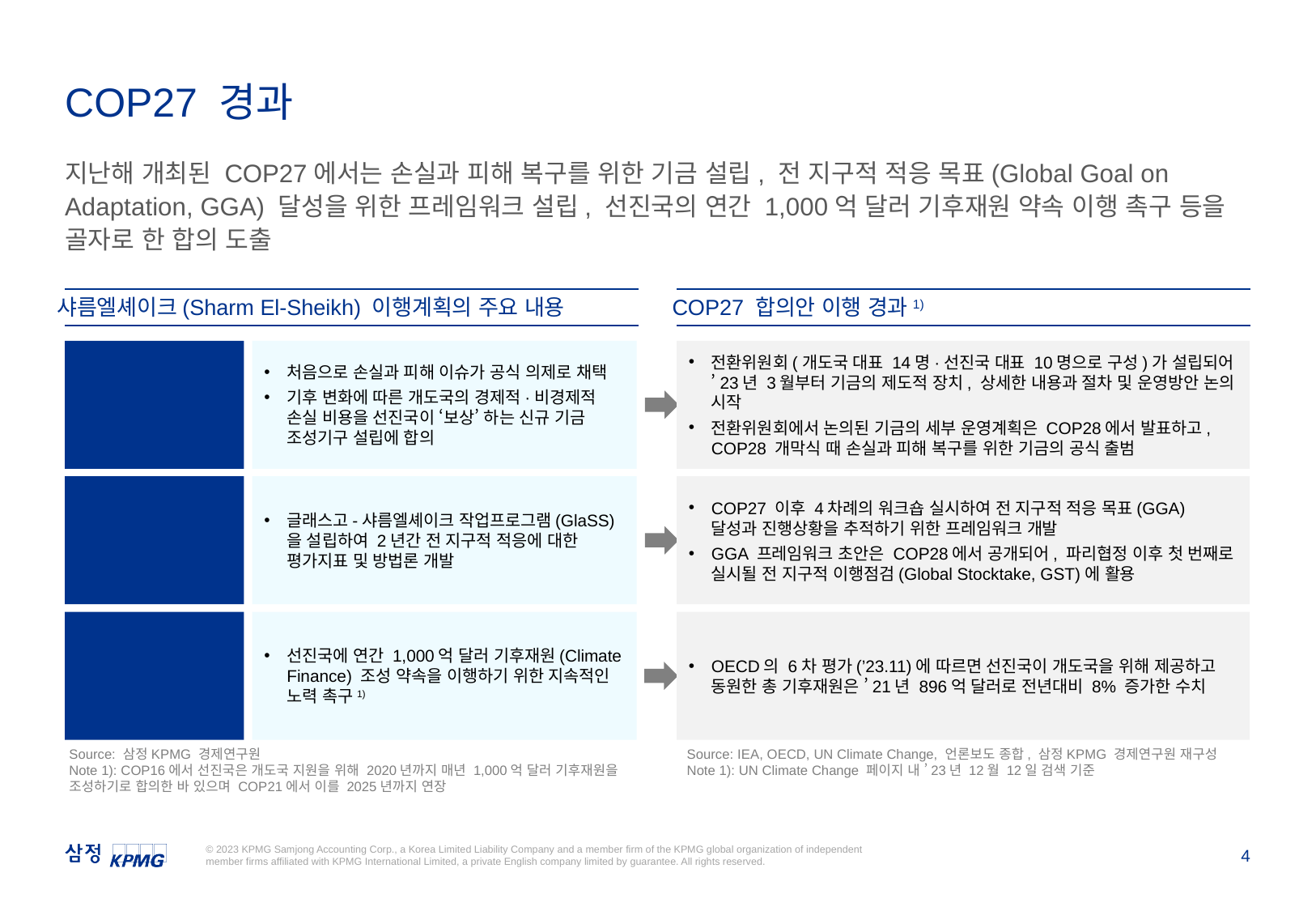

COP27 경과
지난해 개최된 COP27에서는 손실과 피해 복구를 위한 기금 설립, 전 지구적 적응 목표(Global Goal on Adaptation, GGA) 달성을 위한 프레임워크 설립, 선진국의 연간 1,000억 달러 기후재원 약속 이행 촉구 등을 골자로 한 합의 도출
샤름엘셰이크(Sharm El-Sheikh) 이행계획의 주요 내용
COP27 합의안 이행 경과1)
손실과 피해 복구를 위한 기금 설립
처음으로 손실과 피해 이슈가 공식 의제로 채택
기후 변화에 따른 개도국의 경제적·비경제적 손실 비용을 선진국이 ‘보상’ 하는 신규 기금 조성기구 설립에 합의
전환위원회(개도국 대표 14명·선진국 대표 10명으로 구성)가 설립되어 ’23년 3월부터 기금의 제도적 장치, 상세한 내용과 절차 및 운영방안 논의 시작
전환위원회에서 논의된 기금의 세부 운영계획은 COP28에서 발표하고, COP28 개막식 때 손실과 피해 복구를 위한 기금의 공식 출범

전 지구적 적응 목표 달성 위한 프레임워크 설립
글래스고-샤름엘셰이크 작업프로그램(GlaSS)을 설립하여 2년간 전 지구적 적응에 대한 평가지표 및 방법론 개발
COP27 이후 4차례의 워크숍 실시하여 전 지구적 적응 목표(GGA) 달성과 진행상황을 추적하기 위한 프레임워크 개발
GGA 프레임워크 초안은 COP28에서 공개되어, 파리협정 이후 첫 번째로 실시될 전 지구적 이행점검(Global Stocktake, GST)에 활용

선진국의
기후재원 약속
이행 촉구
선진국에 연간 1,000억 달러 기후재원(Climate Finance) 조성 약속을 이행하기 위한 지속적인 노력 촉구1)
OECD의 6차 평가(’23.11)에 따르면 선진국이 개도국을 위해 제공하고 동원한 총 기후재원은 ’21년 896억 달러로 전년대비 8% 증가한 수치

Source: 삼정KPMG 경제연구원
Note 1): COP16에서 선진국은 개도국 지원을 위해 2020년까지 매년 1,000억 달러 기후재원을 조성하기로 합의한 바 있으며 COP21에서 이를 2025년까지 연장

Source: IEA, OECD, UN Climate Change, 언론보도 종합, 삼정KPMG 경제연구원 재구성
Note 1): UN Climate Change 페이지 내 ’23년 12월 12일 검색 기준